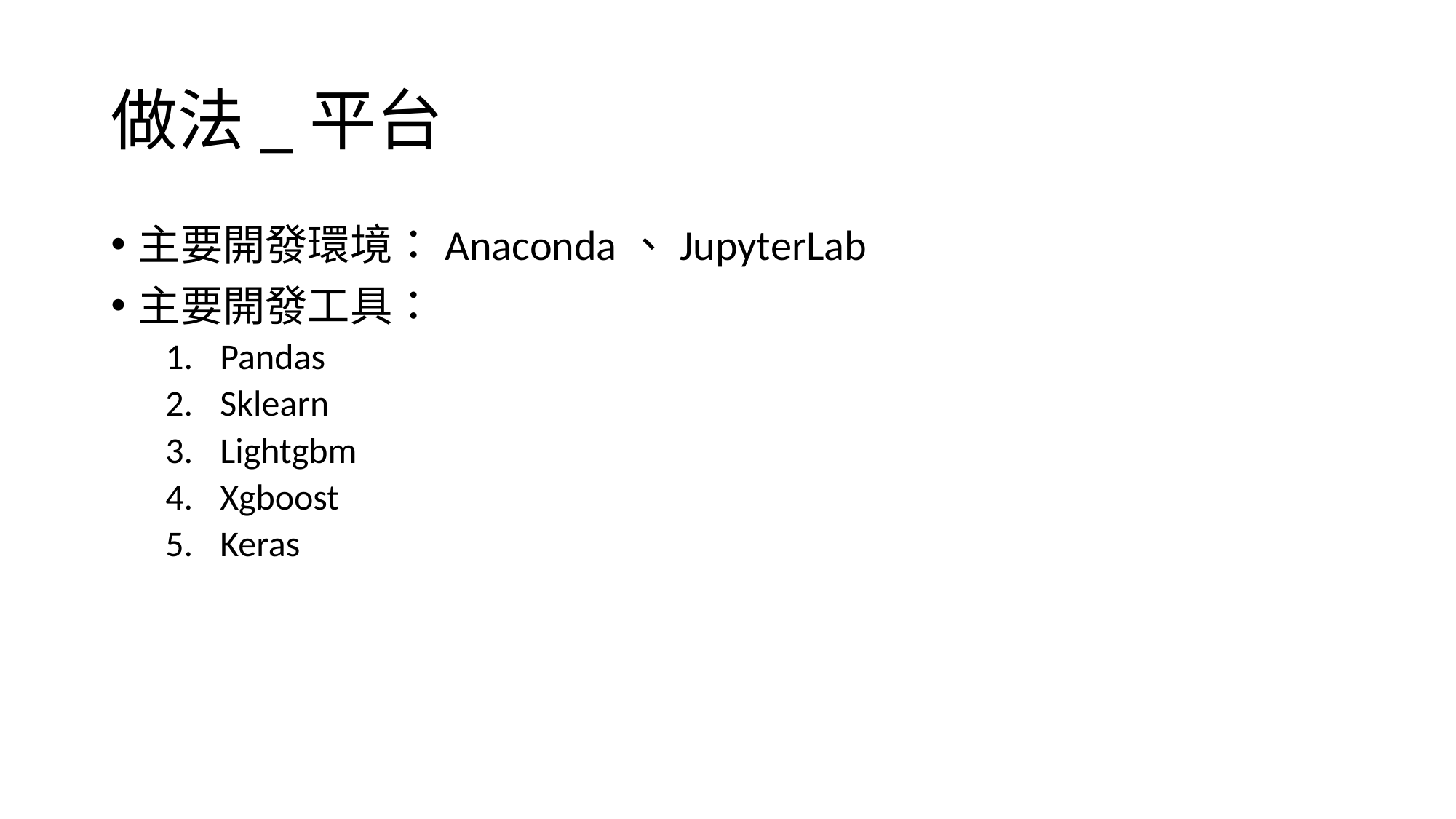

# 做法_平台
主要開發環境：Anaconda、JupyterLab
主要開發工具：
Pandas
Sklearn
Lightgbm
Xgboost
Keras